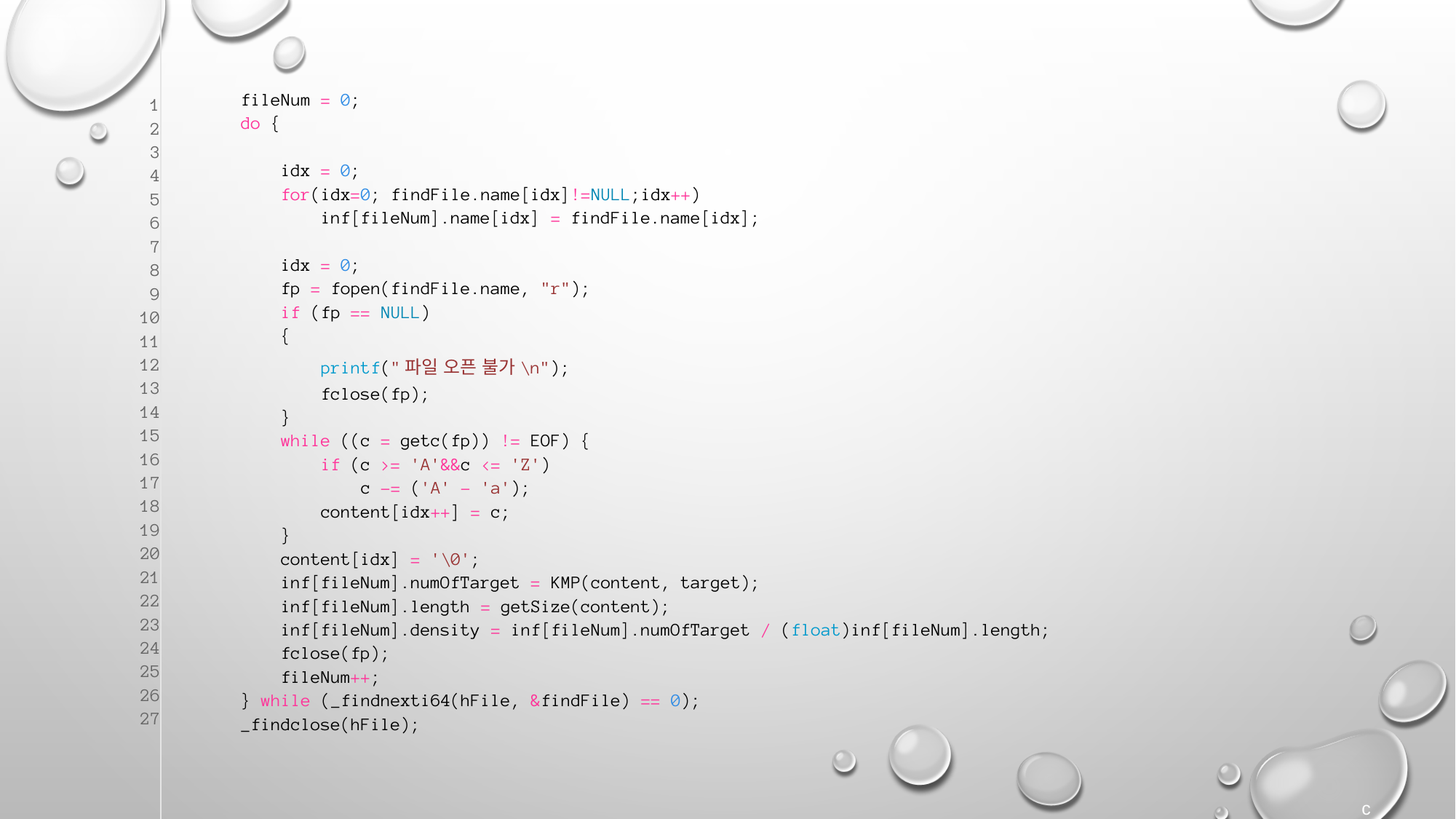

| 1 2 3 4 5 6 7 8 9 10 11 12 13 14 15 16 17 18 19 20 21 22 23 24 25 26 27 | fileNum = 0;         do {                          idx = 0;             for(idx=0; findFile.name[idx]!=NULL;idx++)                 inf[fileNum].name[idx] = findFile.name[idx];                          idx = 0;             fp = fopen(findFile.name, "r");             if (fp == NULL)             {                 printf("파일 오픈 불가\n");                 fclose(fp);             }             while ((c = getc(fp)) != EOF) {                 if (c >= 'A'&&c <= 'Z')                     c -= ('A' - 'a');                 content[idx++] = c;             }             content[idx] = '\0';             inf[fileNum].numOfTarget = KMP(content, target);             inf[fileNum].length = getSize(content);             inf[fileNum].density = inf[fileNum].numOfTarget / (float)inf[fileNum].length;             fclose(fp);             fileNum++;         } while (\_findnexti64(hFile, &findFile) == 0);         \_findclose(hFile); | c |
| --- | --- | --- |